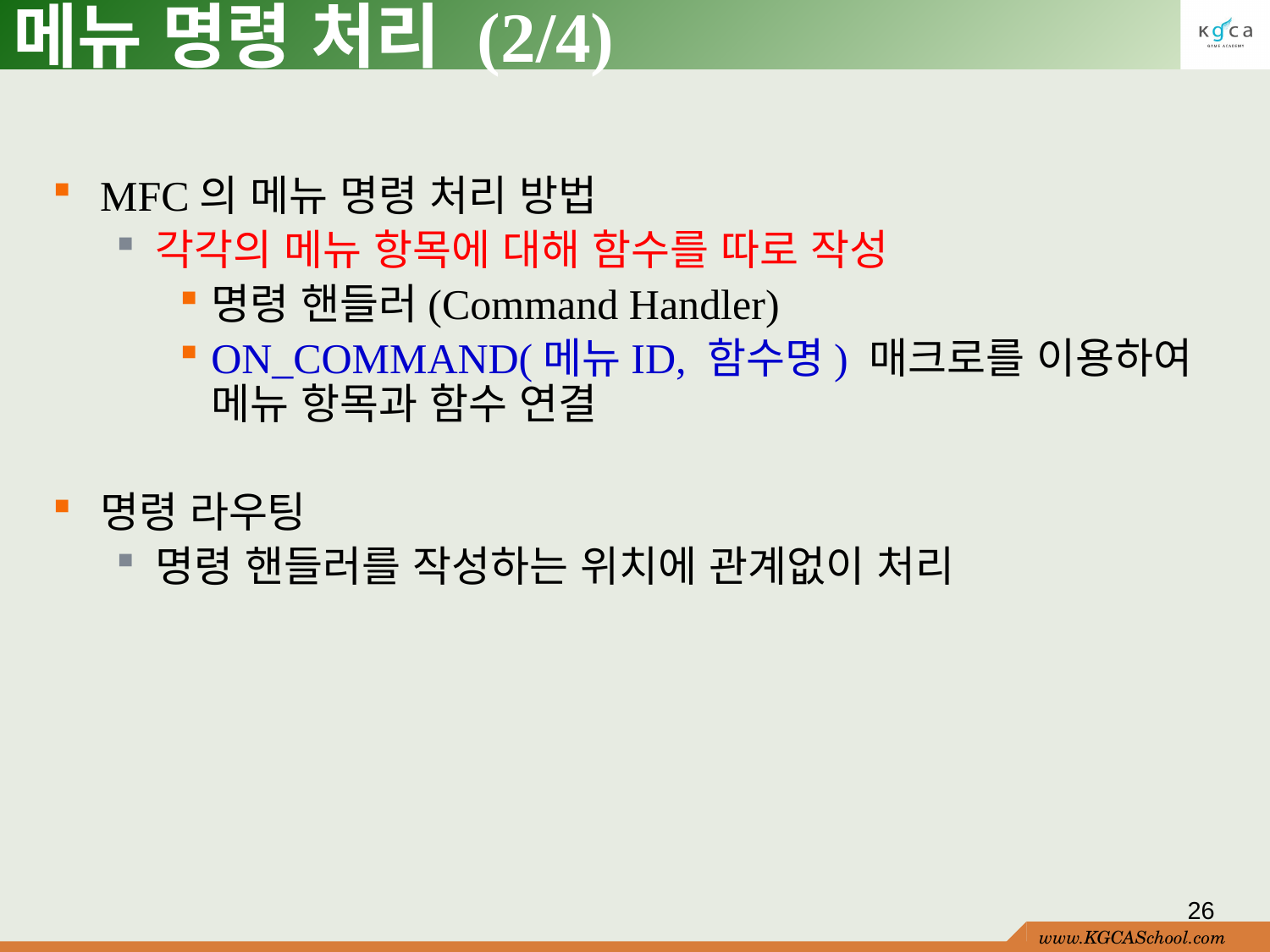

# 메뉴 명령 처리 (2/4)
MFC의 메뉴 명령 처리 방법
각각의 메뉴 항목에 대해 함수를 따로 작성
명령 핸들러(Command Handler)
ON_COMMAND(메뉴ID, 함수명) 매크로를 이용하여
메뉴 항목과 함수 연결

명령 라우팅
명령 핸들러를 작성하는 위치에 관계없이 처리
26